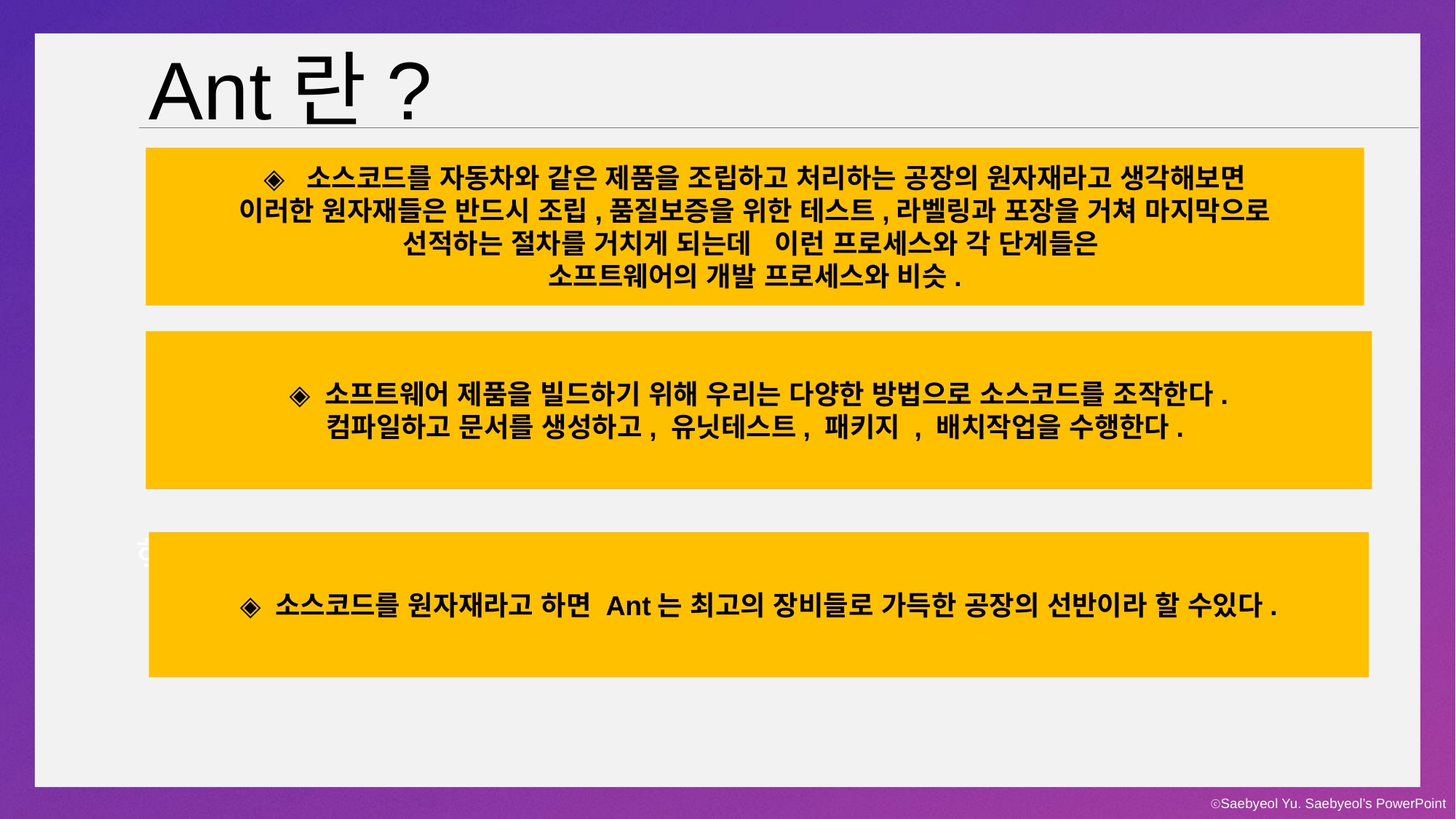

Ant란?

◈  소스코드를 자동차와 같은 제품을 조립하고 처리하는 공장의 원자재라고 생각해보면
이러한 원자재들은 반드시 조립,품질보증을 위한 테스트,라벨링과 포장을 거쳐 마지막으로
선적하는 절차를 거치게 되는데   이런 프로세스와 각 단계들은
소프트웨어의 개발 프로세스와 비슷.

◈ 소프트웨어 제품을 빌드하기 위해 우리는 다양한 방법으로 소스코드를 조작한다.
컴파일하고 문서를 생성하고, 유닛테스트, 패키지 , 배치작업을 수행한다.

핵심요소 B
핵심요소 C

◈ 소스코드를 원자재라고 하면 Ant는 최고의 장비들로 가득한 공장의 선반이라 할 수있다.